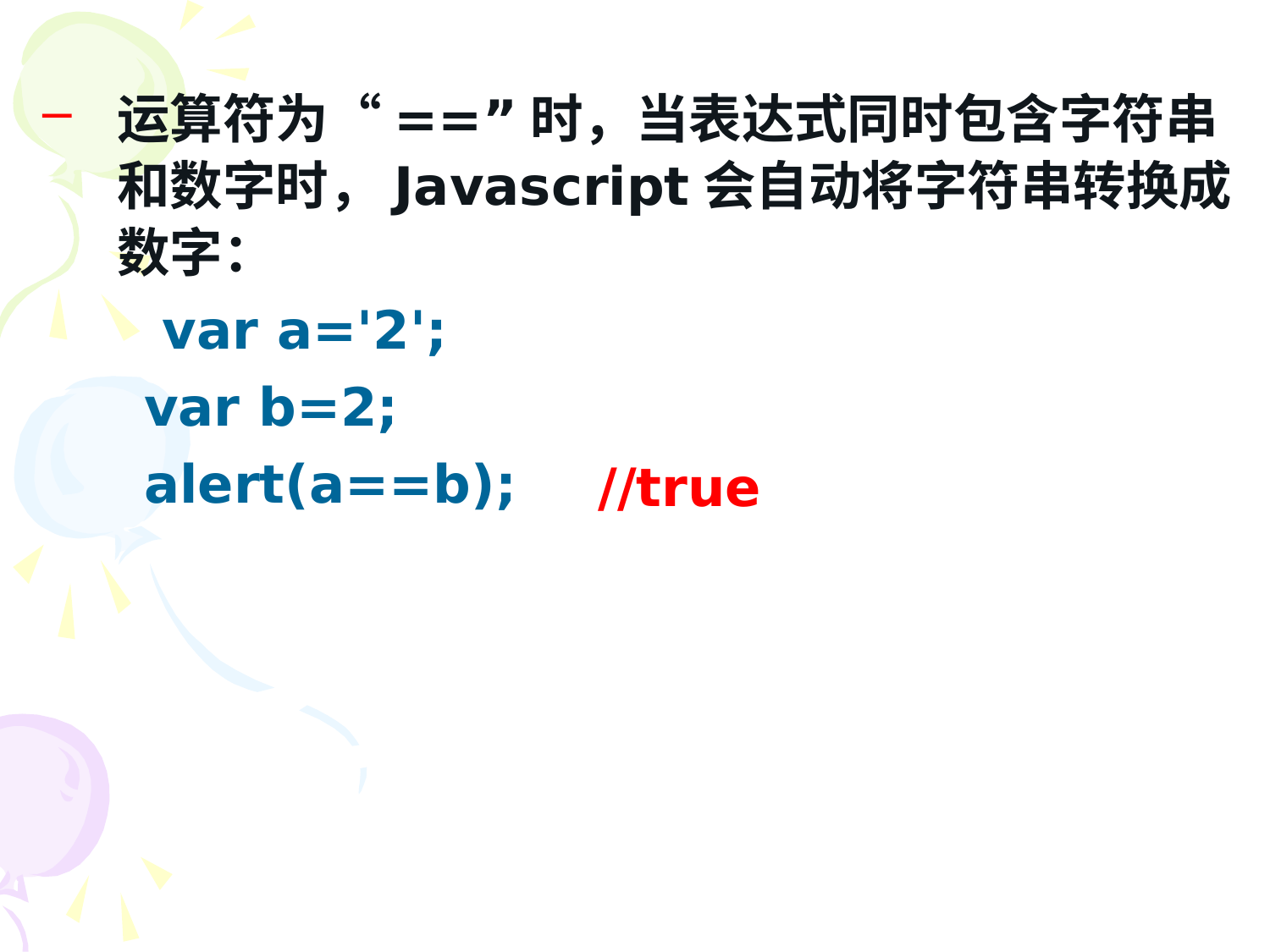

运算符为“==”时，当表达式同时包含字符串和数字时，Javascript会自动将字符串转换成数字：
 var a='2';
var b=2;
alert(a==b);
| //true |
| --- |